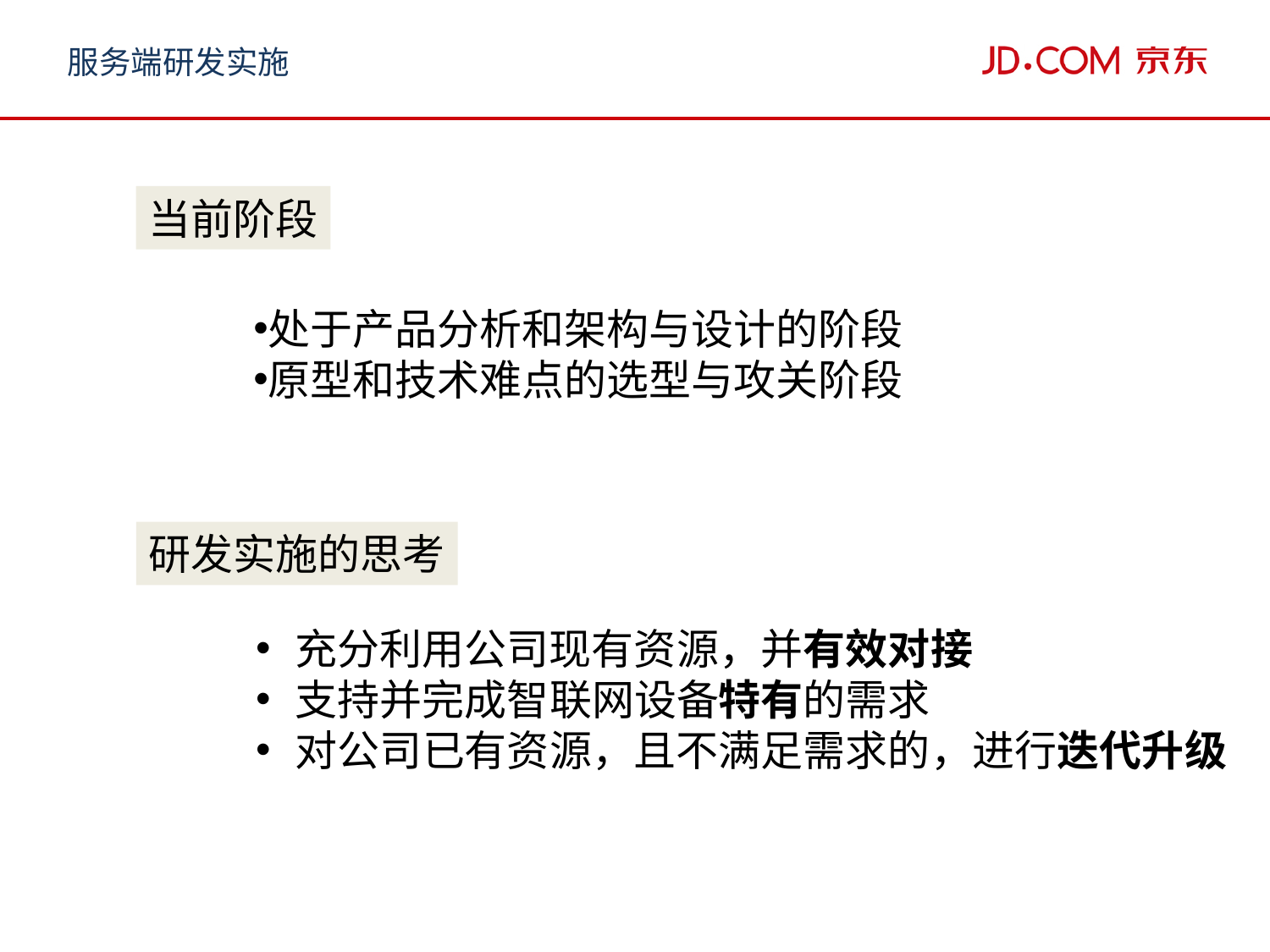

服务端研发实施
当前阶段
处于产品分析和架构与设计的阶段
原型和技术难点的选型与攻关阶段
研发实施的思考
充分利用公司现有资源，并有效对接
支持并完成智联网设备特有的需求
对公司已有资源，且不满足需求的，进行迭代升级